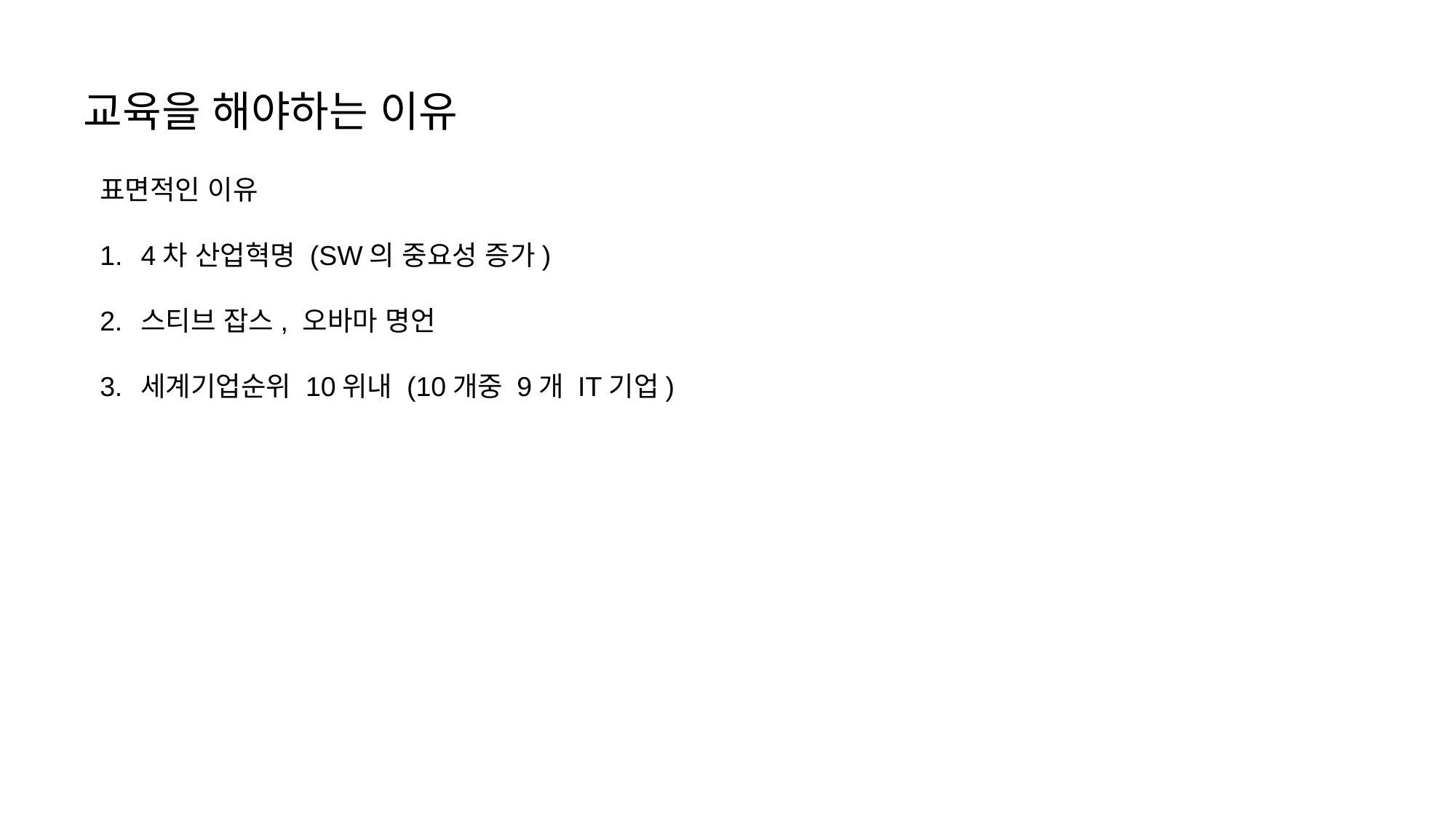

교육을 해야하는 이유
표면적인 이유

4차 산업혁명 (SW의 중요성 증가)

스티브 잡스, 오바마 명언

세계기업순위 10위내 (10개중 9개 IT기업)